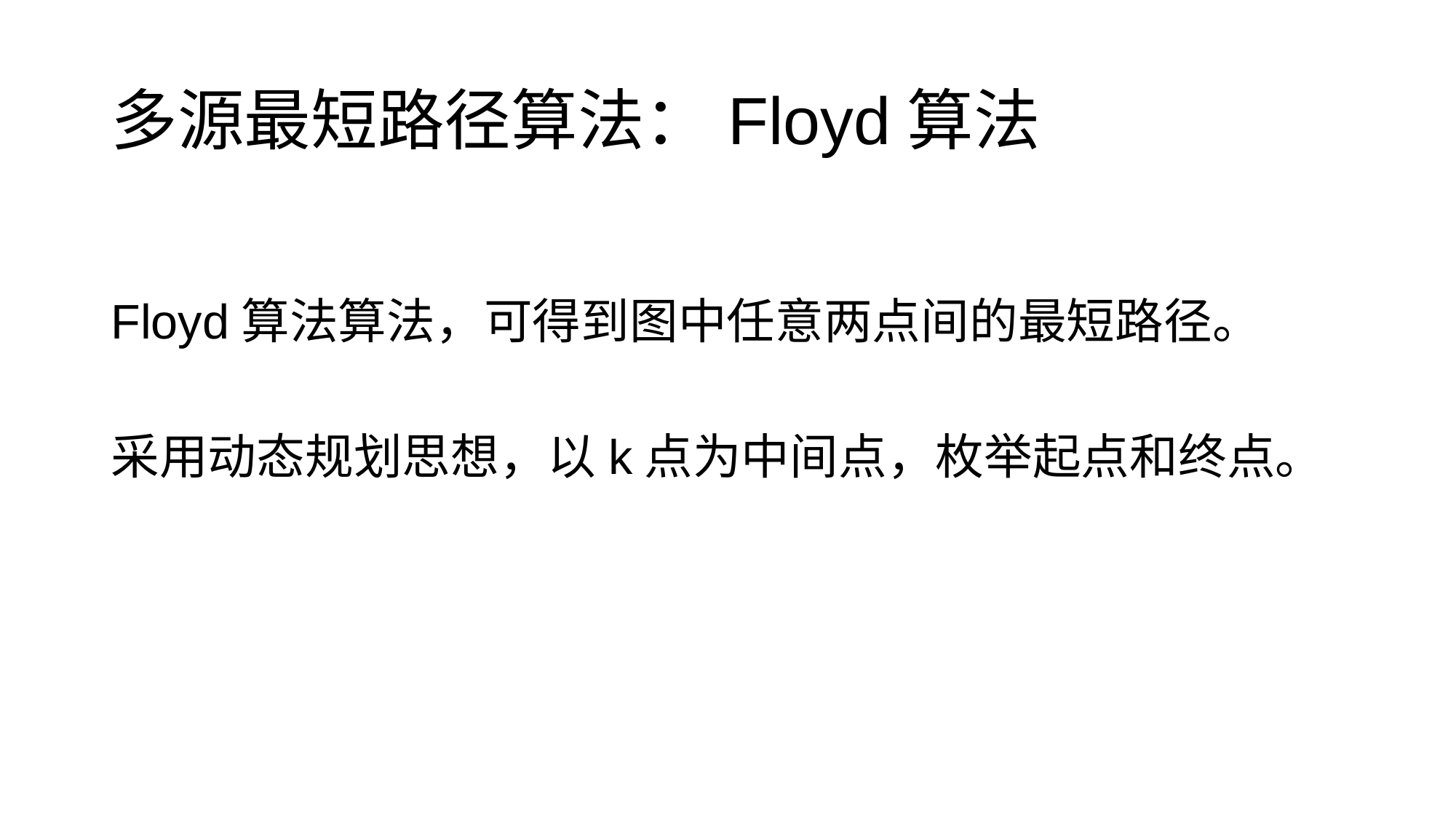

# 多源最短路径算法：Floyd算法

Floyd算法算法，可得到图中任意两点间的最短路径。

采用动态规划思想，以k点为中间点，枚举起点和终点。